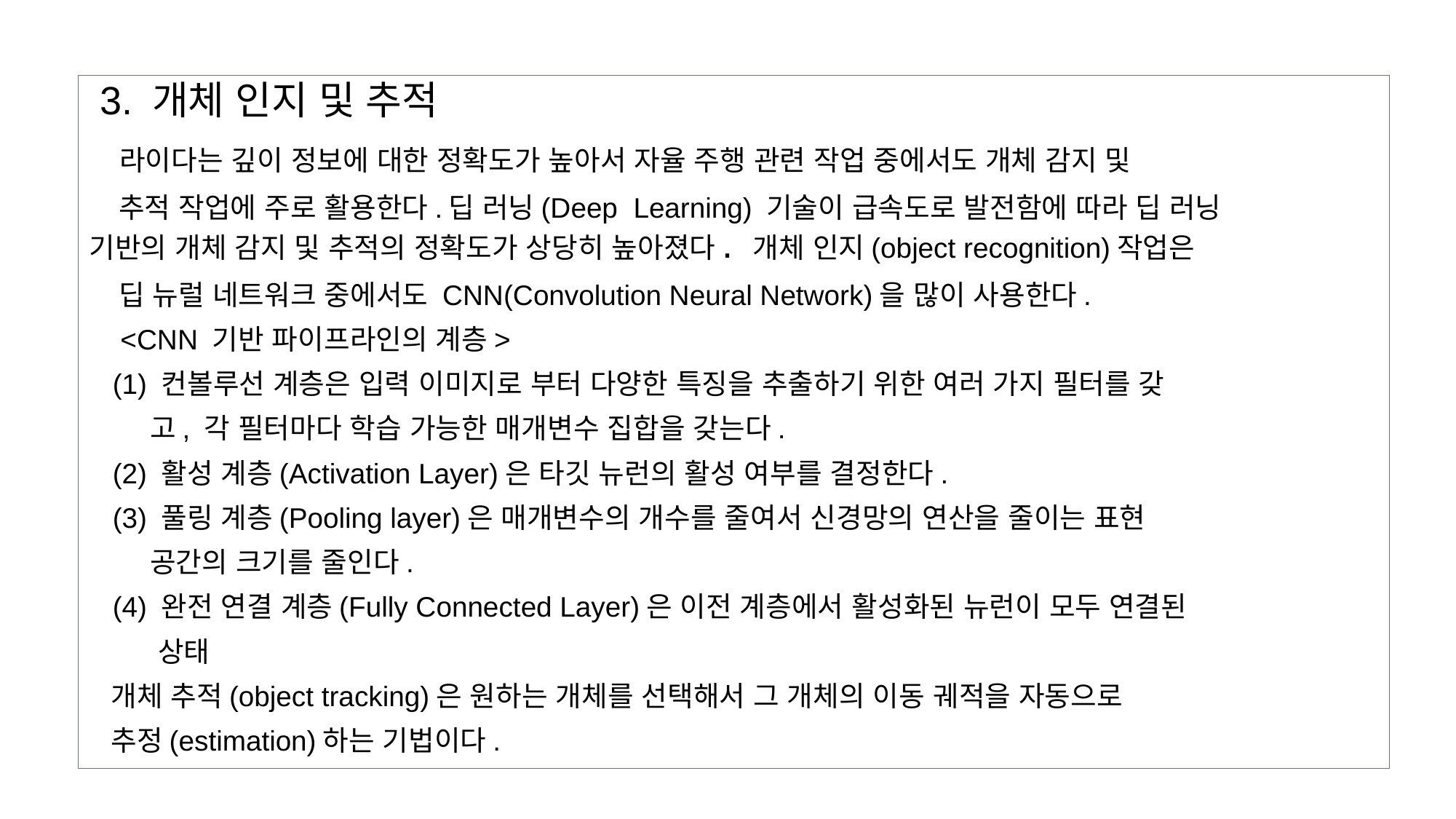

3. 개체 인지 및 추적
  라이다는 깊이 정보에 대한 정확도가 높아서 자율 주행 관련 작업 중에서도 개체 감지 및
   추적 작업에 주로 활용한다.딥 러닝(Deep  Learning) 기술이 급속도로 발전함에 따라 딥 러닝             기반의 개체 감지 및 추적의 정확도가 상당히 높아졌다. 개체 인지(object recognition)작업은
   딥 뉴럴 네트워크 중에서도 CNN(Convolution Neural Network)을 많이 사용한다.
    <CNN 기반 파이프라인의 계층>
   (1) 컨볼루선 계층은 입력 이미지로 부터 다양한 특징을 추출하기 위한 여러 가지 필터를 갖
       고, 각 필터마다 학습 가능한 매개변수 집합을 갖는다.
   (2) 활성 계층(Activation Layer)은 타깃 뉴런의 활성 여부를 결정한다.
   (3) 풀링 계층(Pooling layer)은 매개변수의 개수를 줄여서 신경망의 연산을 줄이는 표현
       공간의 크기를 줄인다.
   (4) 완전 연결 계층(Fully Connected Layer)은 이전 계층에서 활성화된 뉴런이 모두 연결된
        상태
  개체 추적(object tracking)은 원하는 개체를 선택해서 그 개체의 이동 궤적을 자동으로
  추정(estimation)하는 기법이다.